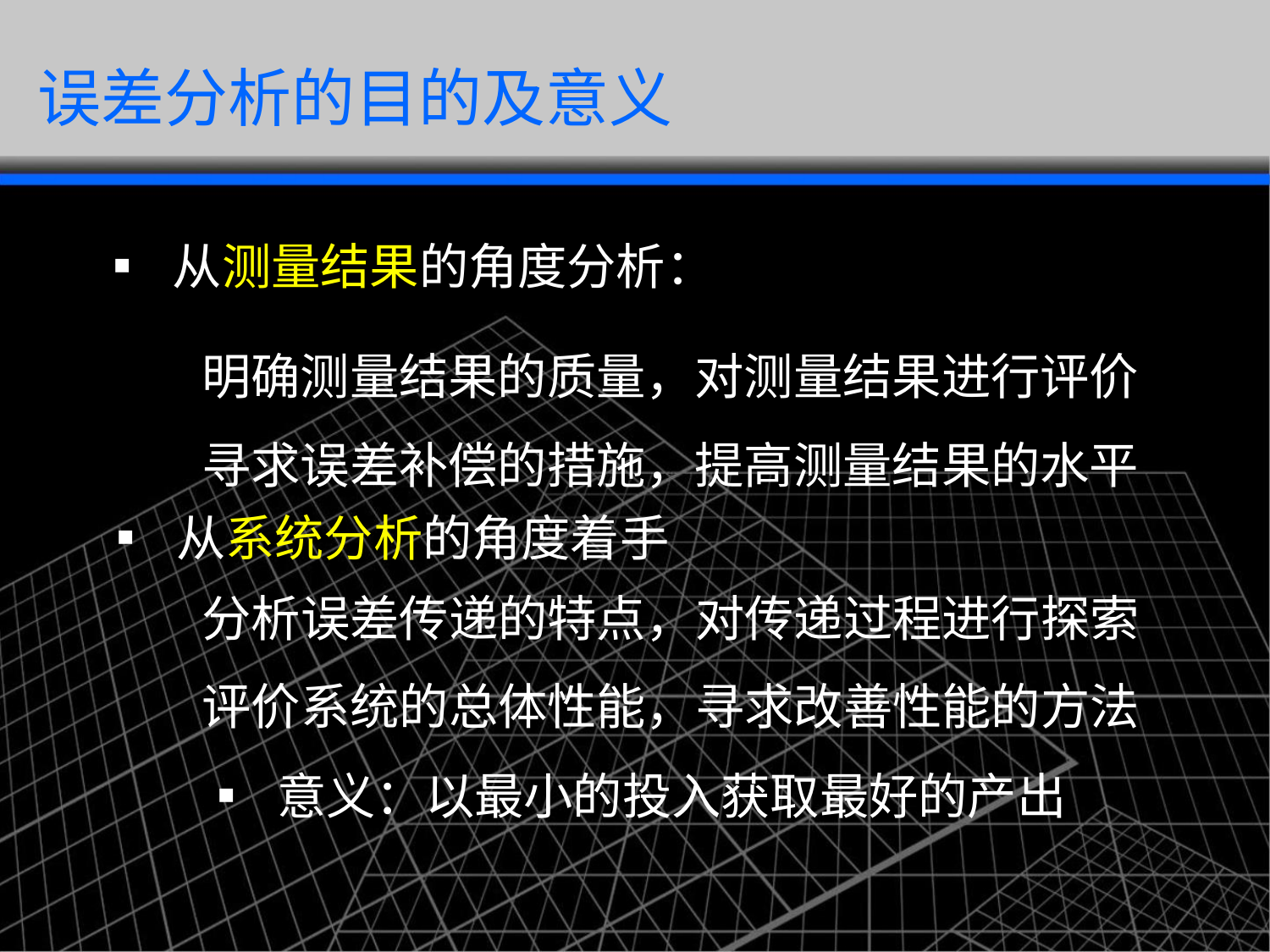

仪器科学与光电工程学院
误差分析的目的及意义
▪ 从测量结果的角度分析：
明确测量结果的质量，对测量结果进行评价
寻求误差补偿的措施，提高测量结果的水平

▪ 从系统分析的角度着手
分析误差传递的特点，对传递过程进行探索
评价系统的总体性能，寻求改善性能的方法
▪ 意义：以最小的投入获取最好的产出